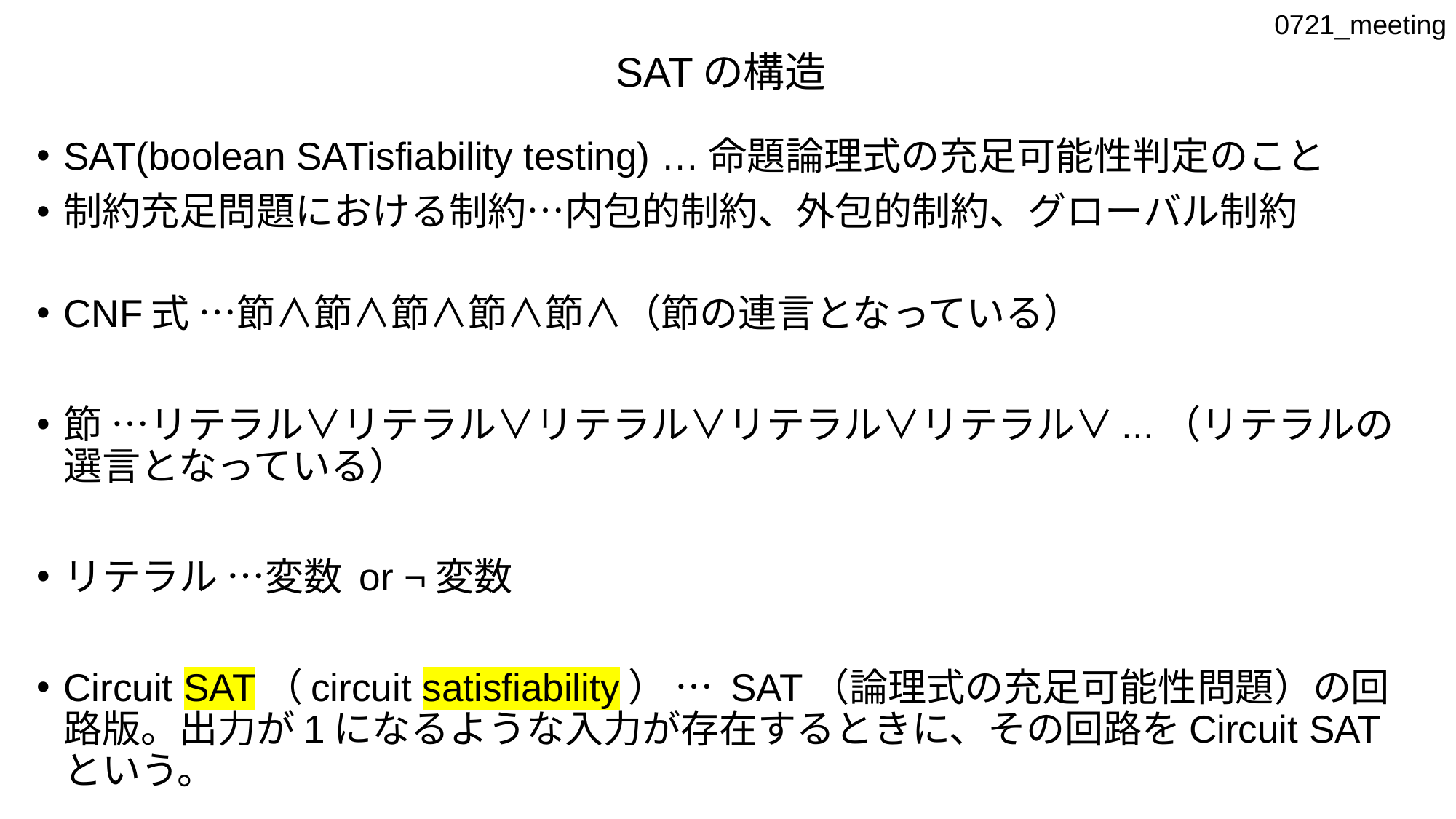

0721_meeting
SATの構造

SAT(boolean SATisfiability testing) …命題論理式の充足可能性判定のこと
制約充足問題における制約…内包的制約、外包的制約、グローバル制約

CNF式 …節∧節∧節∧節∧節∧（節の連言となっている）

節 …リテラル∨リテラル∨リテラル∨リテラル∨リテラル∨...（リテラルの選言となっている）

リテラル …変数 or ¬変数

Circuit SAT（circuit satisfiability） … SAT（論理式の充足可能性問題）の回路版。出力が1になるような入力が存在するときに、その回路をCircuit SATという。